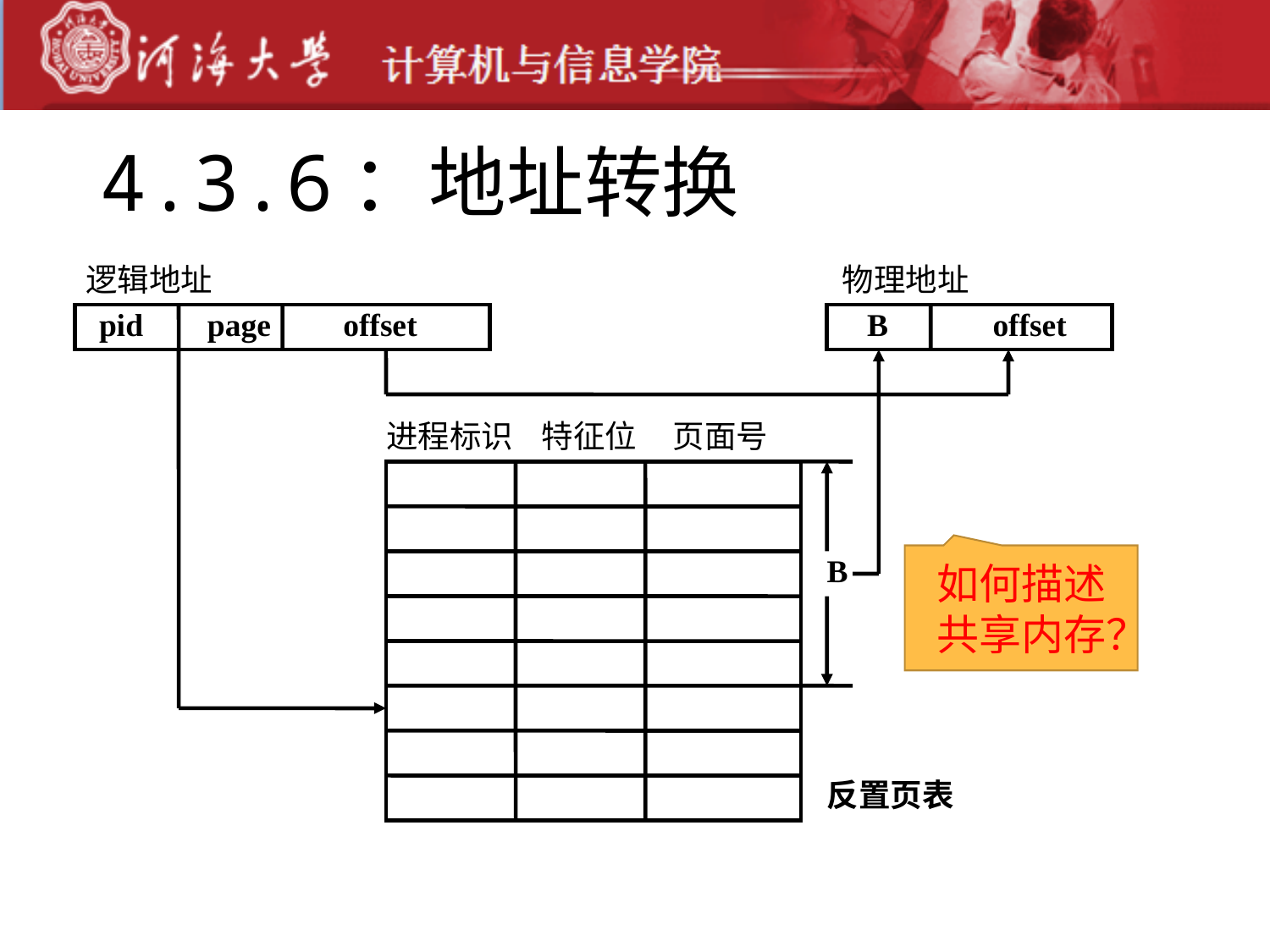

# 4.3.6：地址转换
逻辑地址
物理地址
   pid        page         offset

     B             offset

进程标识    特征位     页面号

B

反置页表
如何描述共享内存？